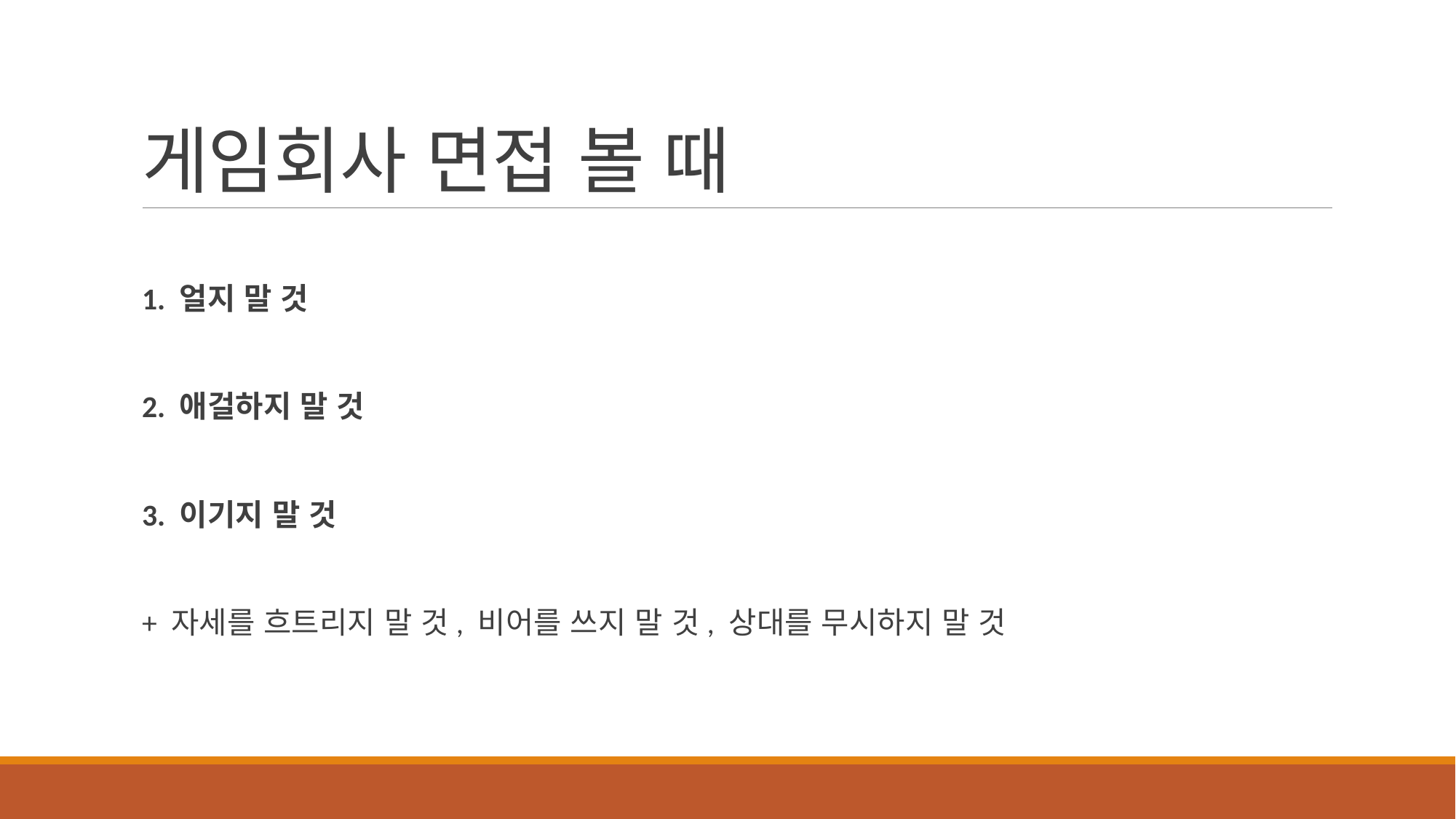

# 게임회사 면접 볼 때

1. 얼지 말 것

2. 애걸하지 말 것

3. 이기지 말 것

+ 자세를 흐트리지 말 것, 비어를 쓰지 말 것, 상대를 무시하지 말 것